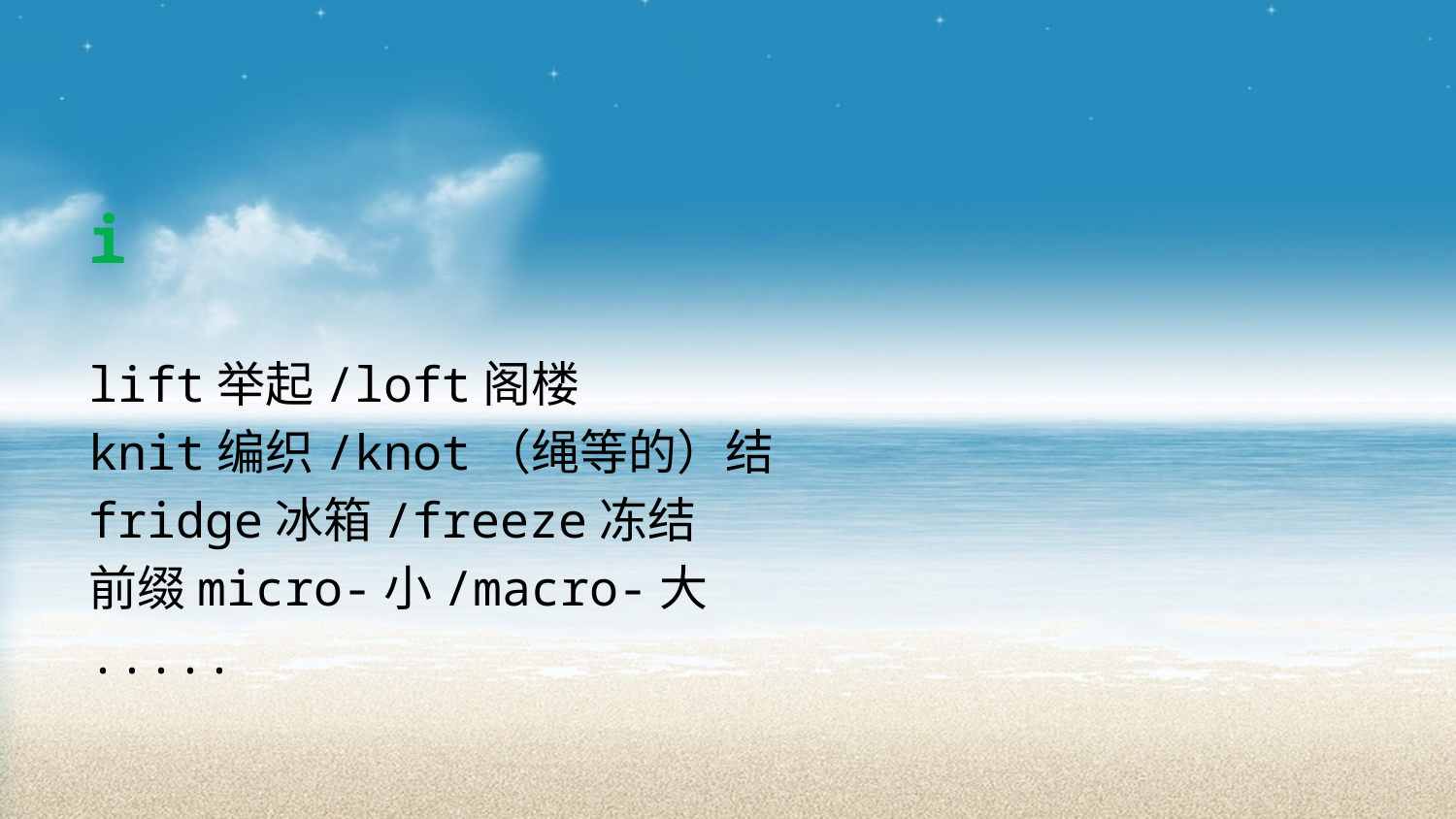

#
i

lift举起/loft阁楼
knit编织/knot（绳等的）结
fridge冰箱/freeze冻结
前缀micro-小/macro-大
.....